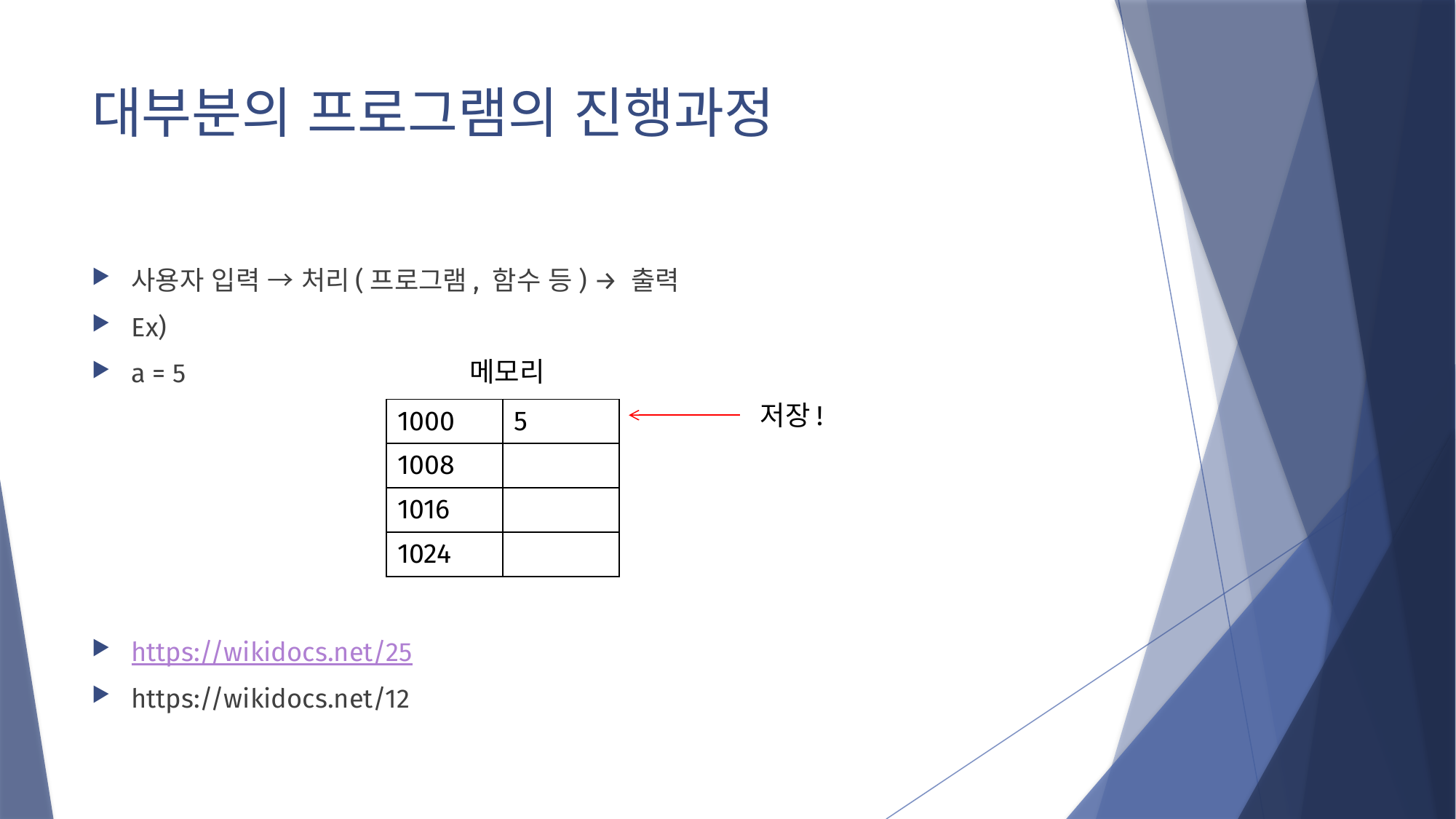

# 대부분의 프로그램의 진행과정
사용자 입력 → 처리(프로그램, 함수 등) → 출력
Ex)
a = 5

https://wikidocs.net/25
https://wikidocs.net/12
메모리
저장!
| 1000 | 5 |
| --- | --- |
| 1008 |  |
| 1016 |  |
| 1024 |  |